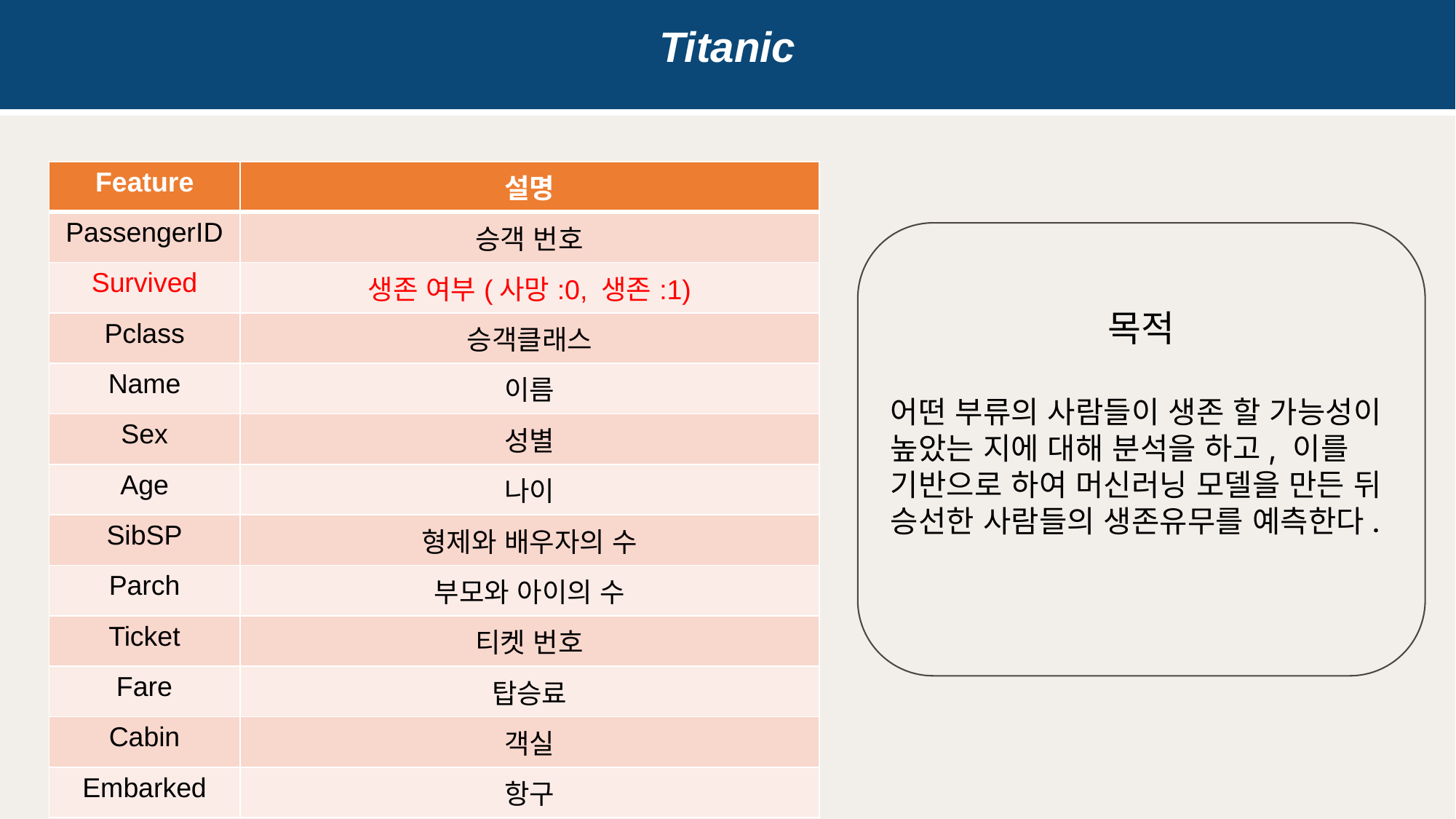

Titanic

| Feature | 설명 |
| --- | --- |
| PassengerID | 승객 번호 |
| Survived | 생존 여부(사망:0, 생존:1) |
| Pclass | 승객클래스 |
| Name | 이름 |
| Sex | 성별 |
| Age | 나이 |
| SibSP | 형제와 배우자의 수 |
| Parch | 부모와 아이의 수 |
| Ticket | 티켓 번호 |
| Fare | 탑승료 |
| Cabin | 객실 |
| Embarked | 항구 |
목적

어떤 부류의 사람들이 생존 할 가능성이 높았는 지에 대해 분석을 하고, 이를 기반으로 하여 머신러닝 모델을 만든 뒤 승선한 사람들의 생존유무를 예측한다.